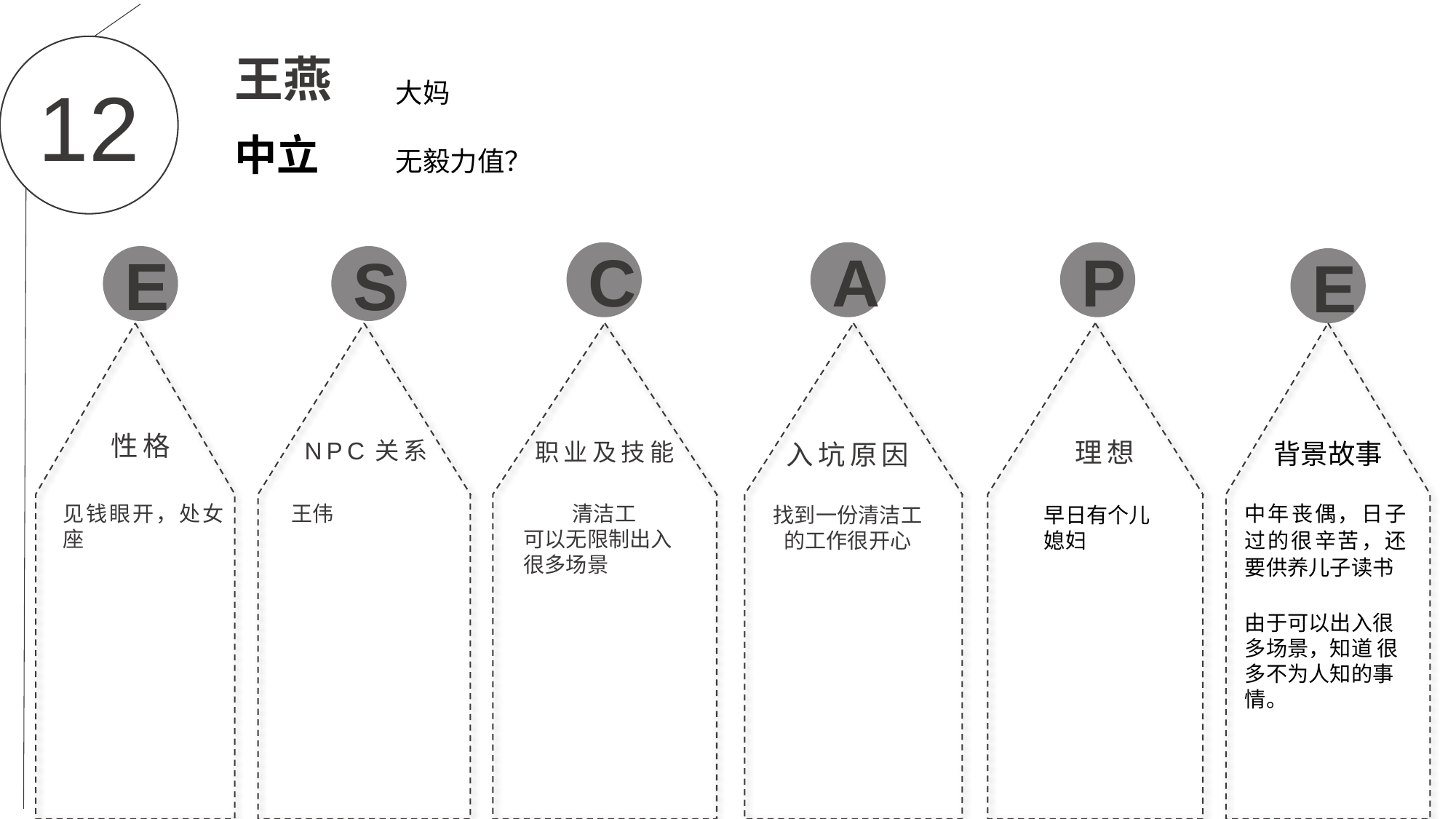

12
王燕
大妈
中立
无毅力值？
C
A
P
E
S
E

性格
NPC关系
理想
职业及技能
背景故事
入坑原因
中年丧偶，日子过的很辛苦，还要供养儿子读书
清洁工
可以无限制出入很多场景
见钱眼开，处女座
王伟
找到一份清洁工的工作很开心
早日有个儿媳妇
由于可以出入很多场景，知道 很多不为人知的事情。